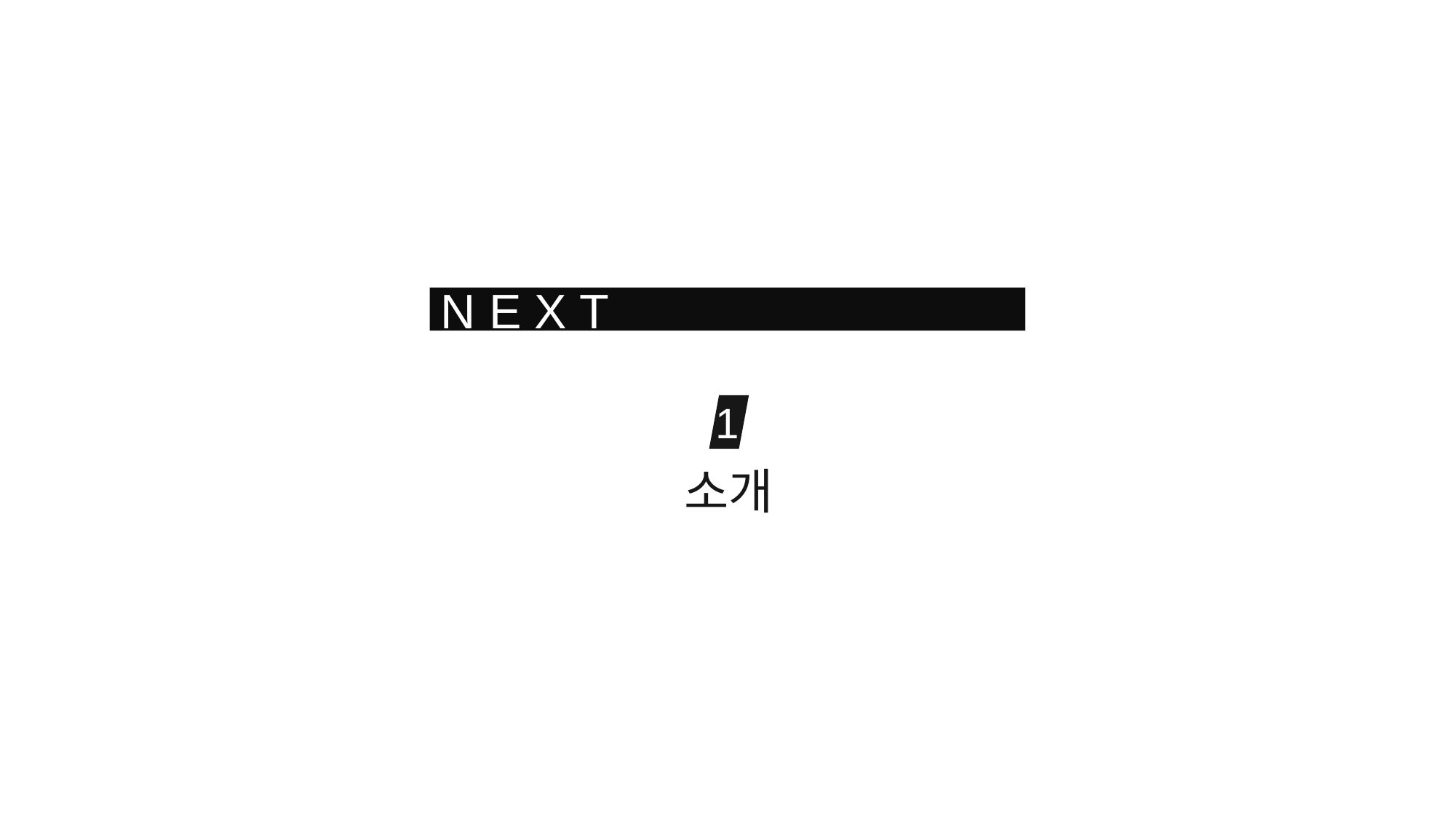

N E X T
1

소개
2
3

4